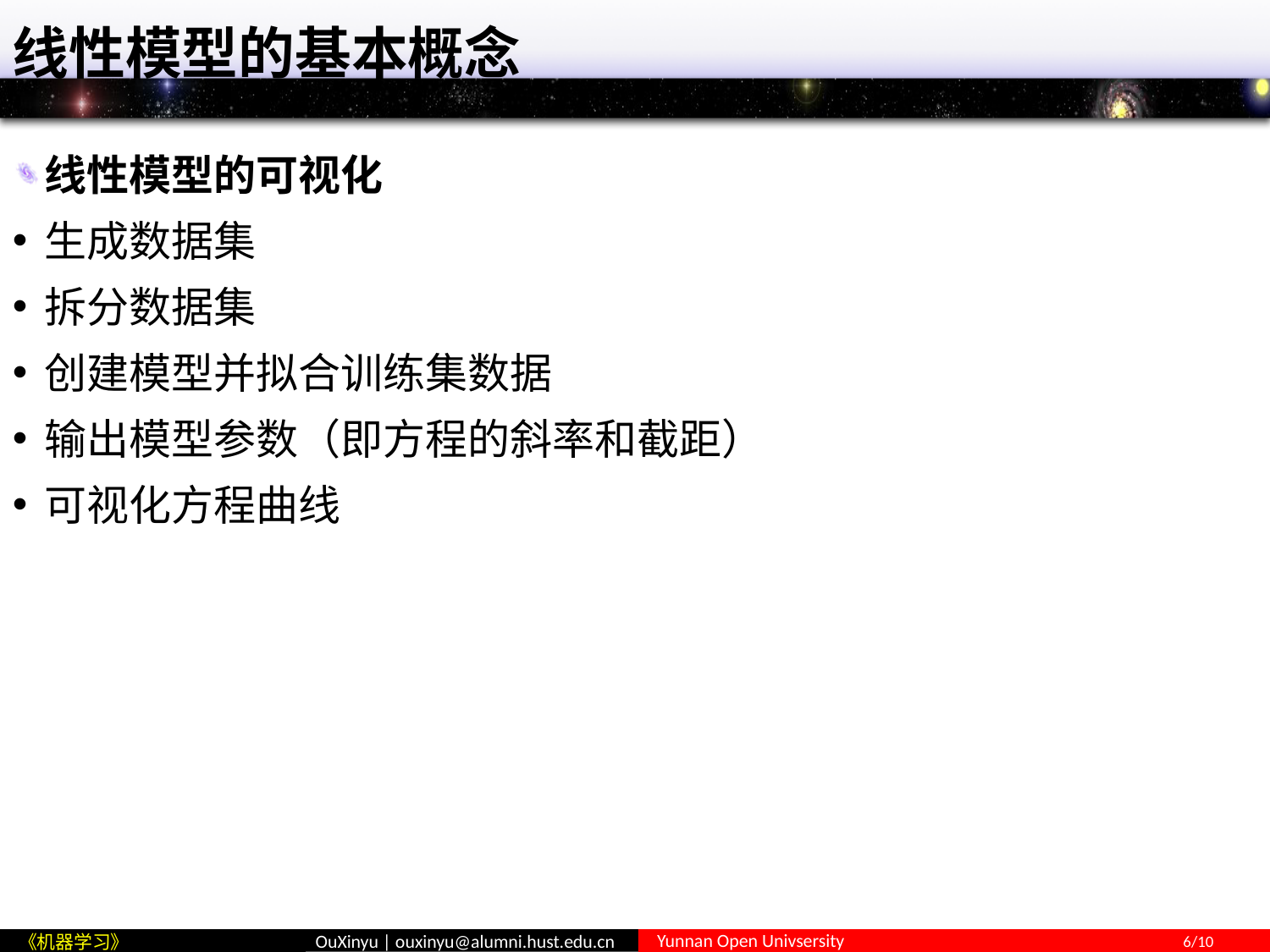

# 线性模型的基本概念
线性模型的可视化
生成数据集
拆分数据集
创建模型并拟合训练集数据
输出模型参数（即方程的斜率和截距）
可视化方程曲线